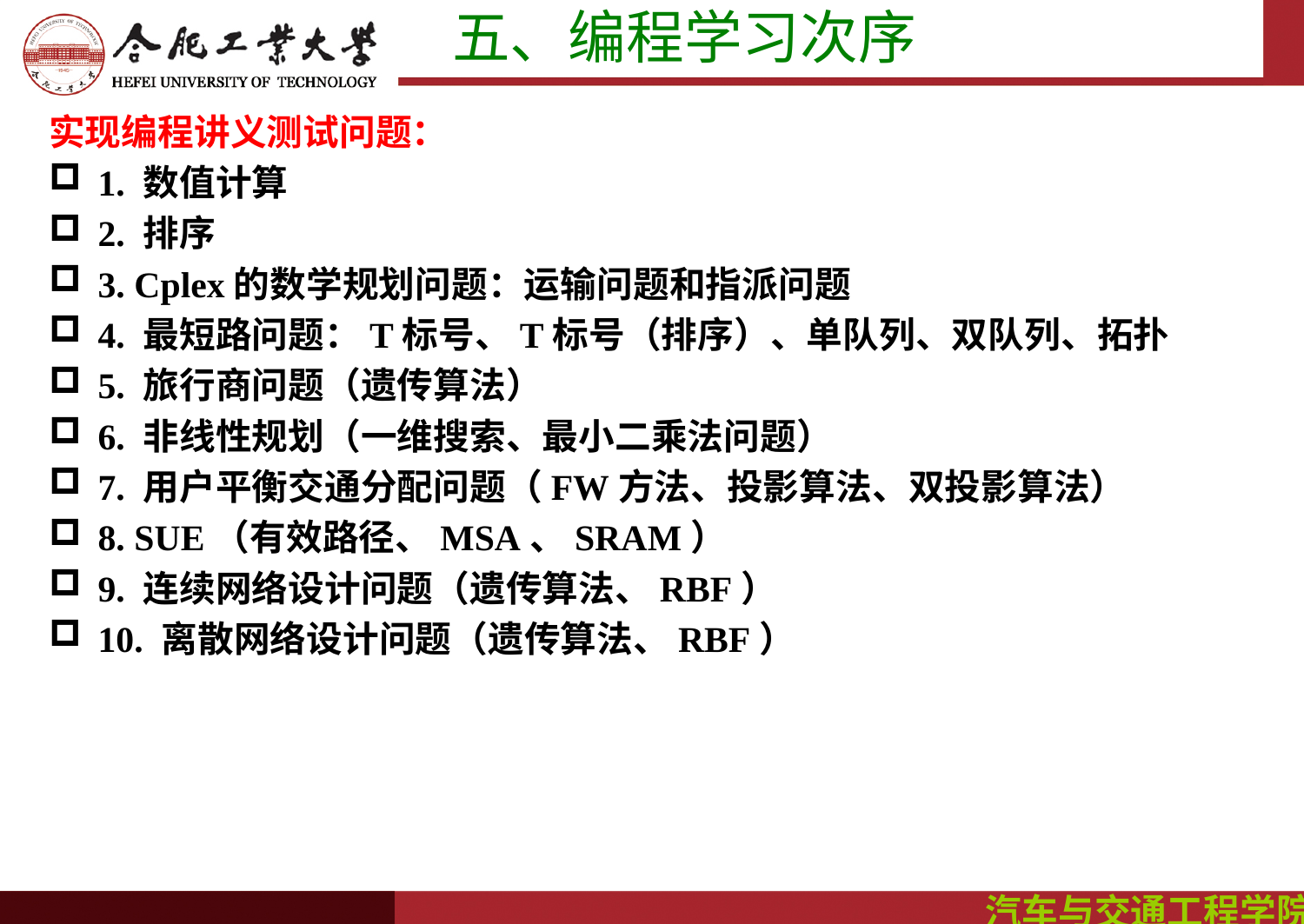

# 五、编程学习次序
实现编程讲义测试问题：
1. 数值计算
2. 排序
3. Cplex的数学规划问题：运输问题和指派问题
4. 最短路问题：T标号、T标号（排序）、单队列、双队列、拓扑
5. 旅行商问题（遗传算法）
6. 非线性规划（一维搜索、最小二乘法问题）
7. 用户平衡交通分配问题（FW方法、投影算法、双投影算法）
8. SUE（有效路径、MSA、SRAM）
9. 连续网络设计问题（遗传算法、RBF）
10. 离散网络设计问题（遗传算法、RBF）